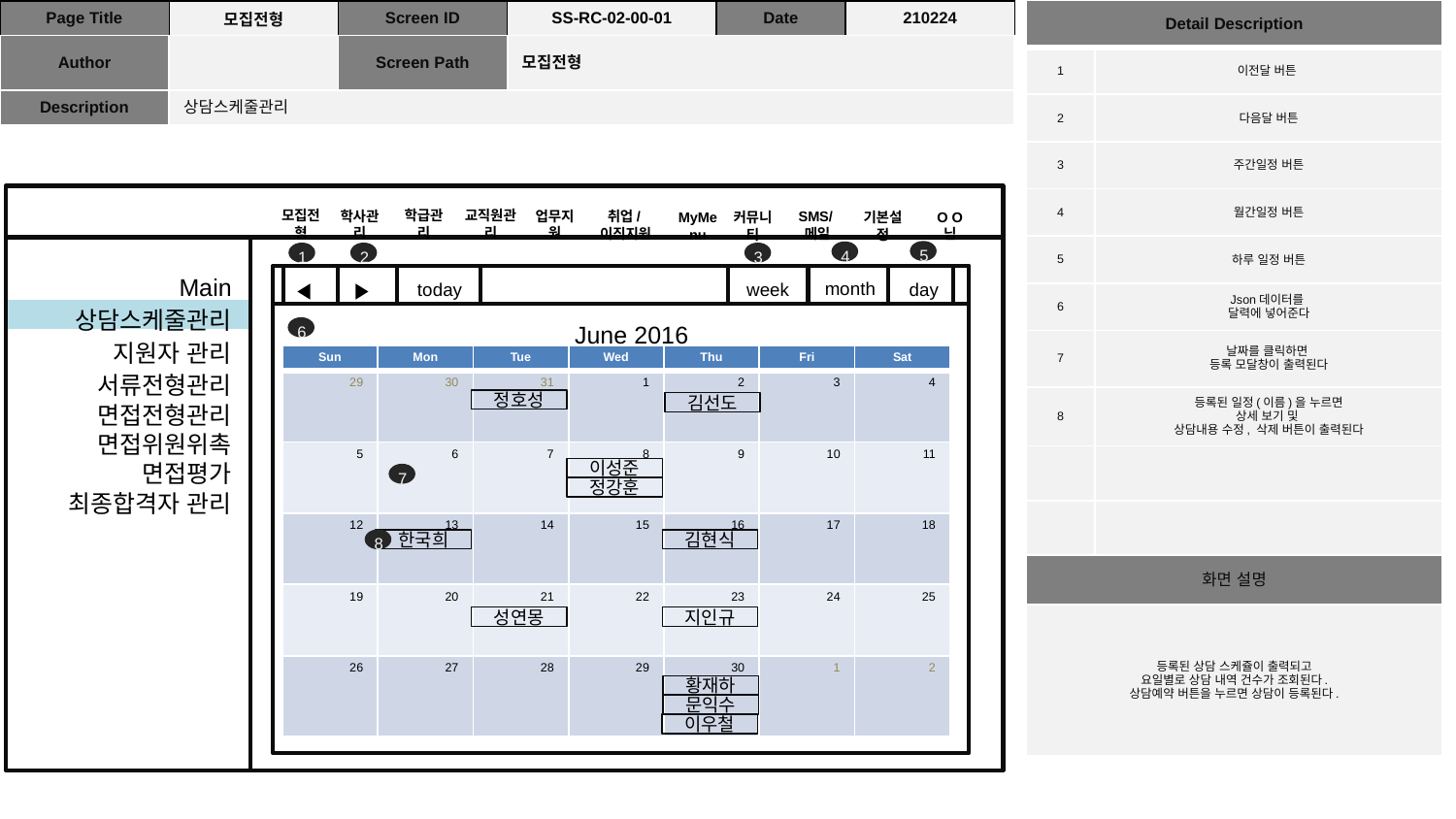

| Detail Description |  |
| --- | --- |
| 1 | 이전달 버튼 |
| 2 | 다음달 버튼 |
| 3 | 주간일정 버튼 |
| 4 | 월간일정 버튼 |
| 5 | 하루 일정 버튼 |
| 6 | Json데이터를 달력에 넣어준다 |
| 7 | 날짜를 클릭하면 등록 모달창이 출력된다 |
| 8 | 등록된 일정(이름)을 누르면 상세 보기 및 상담내용 수정, 삭제 버튼이 출력된다 |
|  |  |
|  |  |
| 화면 설명 |  |
| 등록된 상담 스케쥴이 출력되고 요일별로 상담 내역 건수가 조회된다. 상담예약 버튼을 누르면 상담이 등록된다. |  |
| Page Title | 모집전형 | Screen ID | SS-RC-02-00-01 | Date | 210224 |
| --- | --- | --- | --- | --- | --- |
| Author |  | Screen Path | 모집전형 |  |  |
| Description | 상담스케줄관리 |  |  |  |  |

모집전형
학급관리
교직원관리
업무지원
학사관리
취업/이직지원
SMS/메일
O O 님
커뮤니티
기본설정
MyMenu

5

4

2

3

1

Main

▶
◀
month
today
week
day

상담스케줄관리
June 2016
6

지원자 관리
| Sun | Mon | Tue | Wed | Thu | Fri | Sat |
| --- | --- | --- | --- | --- | --- | --- |
| 29 | 30 | 31 | 1 | 2 | 3 | 4 |
| 5 | 6 | 7 | 8 | 9 | 10 | 11 |
| 12 | 13 | 14 | 15 | 16 | 17 | 18 |
| 19 | 20 | 21 | 22 | 23 | 24 | 25 |
| 26 | 27 | 28 | 29 | 30 | 1 | 2 |
서류전형관리
정호성
김선도
면접전형관리
면접위원위촉
면접평가
이성준
7

정강훈
최종합격자 관리
8

한국희
김현식
성연몽
지인규
황재하
문익수
이우철